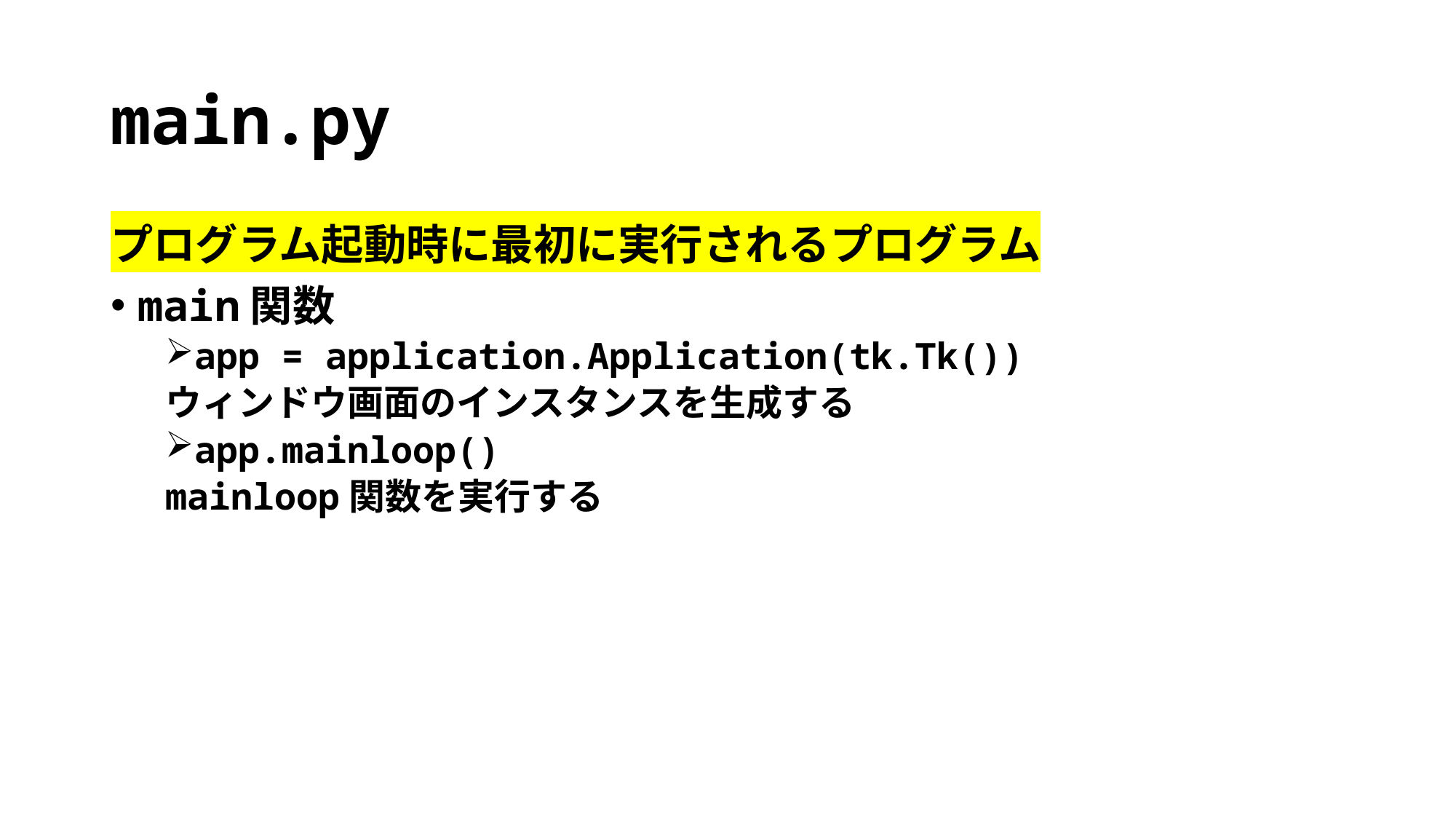

# main.py
プログラム起動時に最初に実行されるプログラム
main関数
app = application.Application(tk.Tk())
ウィンドウ画面のインスタンスを生成する
app.mainloop()
mainloop関数を実行する